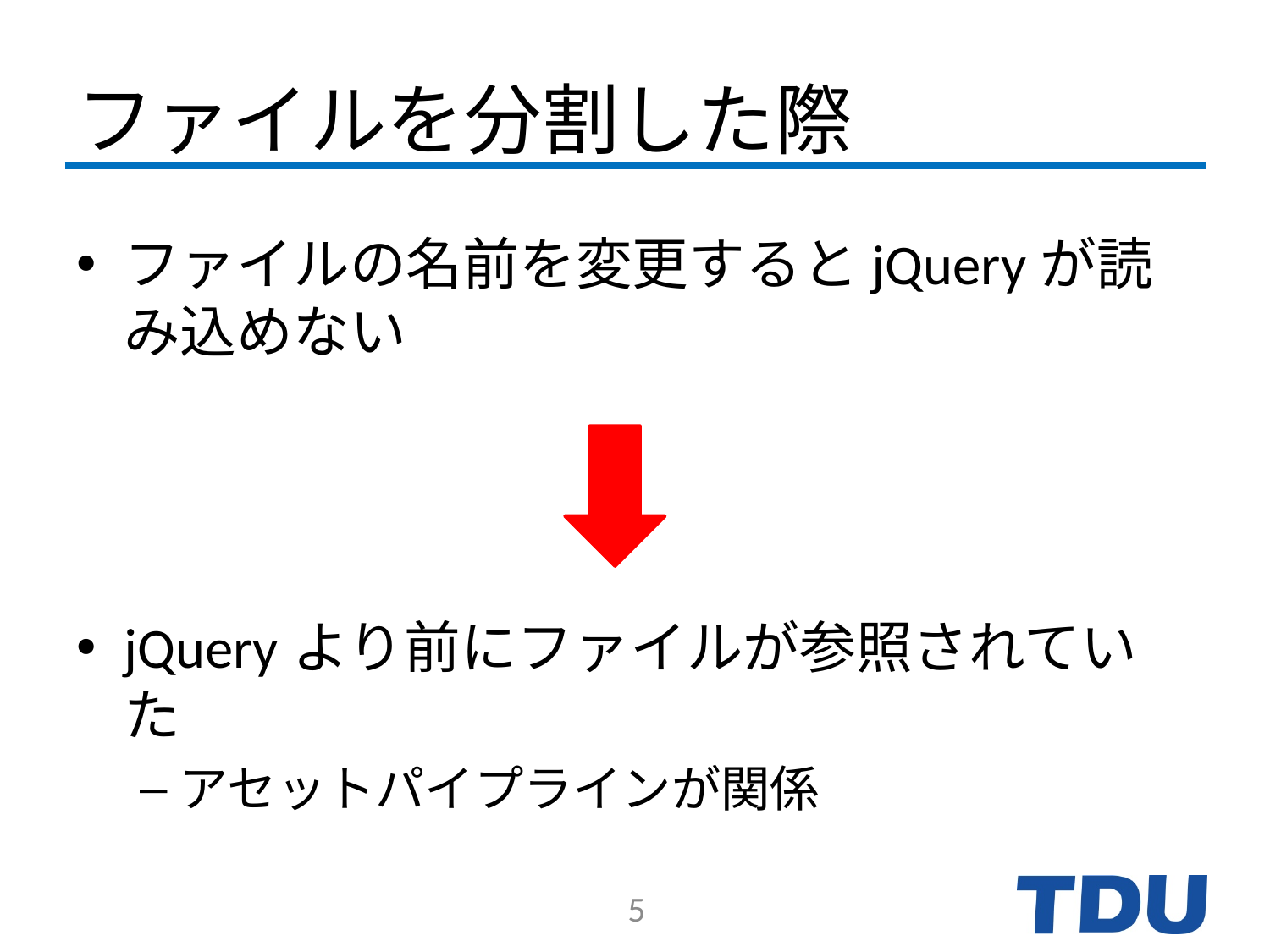

# ファイルを分割した際
ファイルの名前を変更するとjQueryが読み込めない

jQueryより前にファイルが参照されていた
アセットパイプラインが関係

5